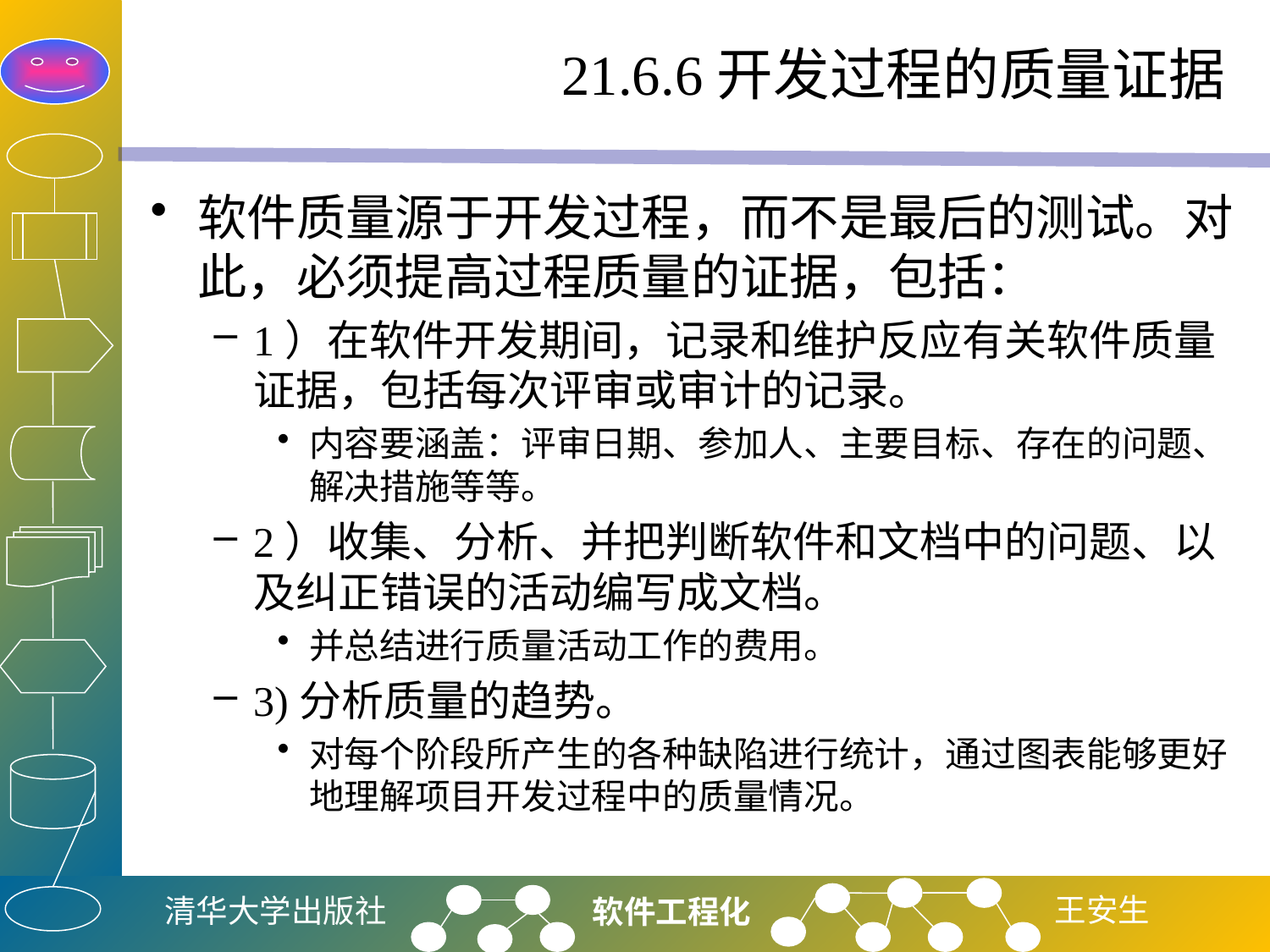

# 21.6.6开发过程的质量证据
软件质量源于开发过程，而不是最后的测试。对此，必须提高过程质量的证据，包括：
1）在软件开发期间，记录和维护反应有关软件质量证据，包括每次评审或审计的记录。
内容要涵盖：评审日期、参加人、主要目标、存在的问题、解决措施等等。
2）收集、分析、并把判断软件和文档中的问题、以及纠正错误的活动编写成文档。
并总结进行质量活动工作的费用。
3)分析质量的趋势。
对每个阶段所产生的各种缺陷进行统计，通过图表能够更好地理解项目开发过程中的质量情况。